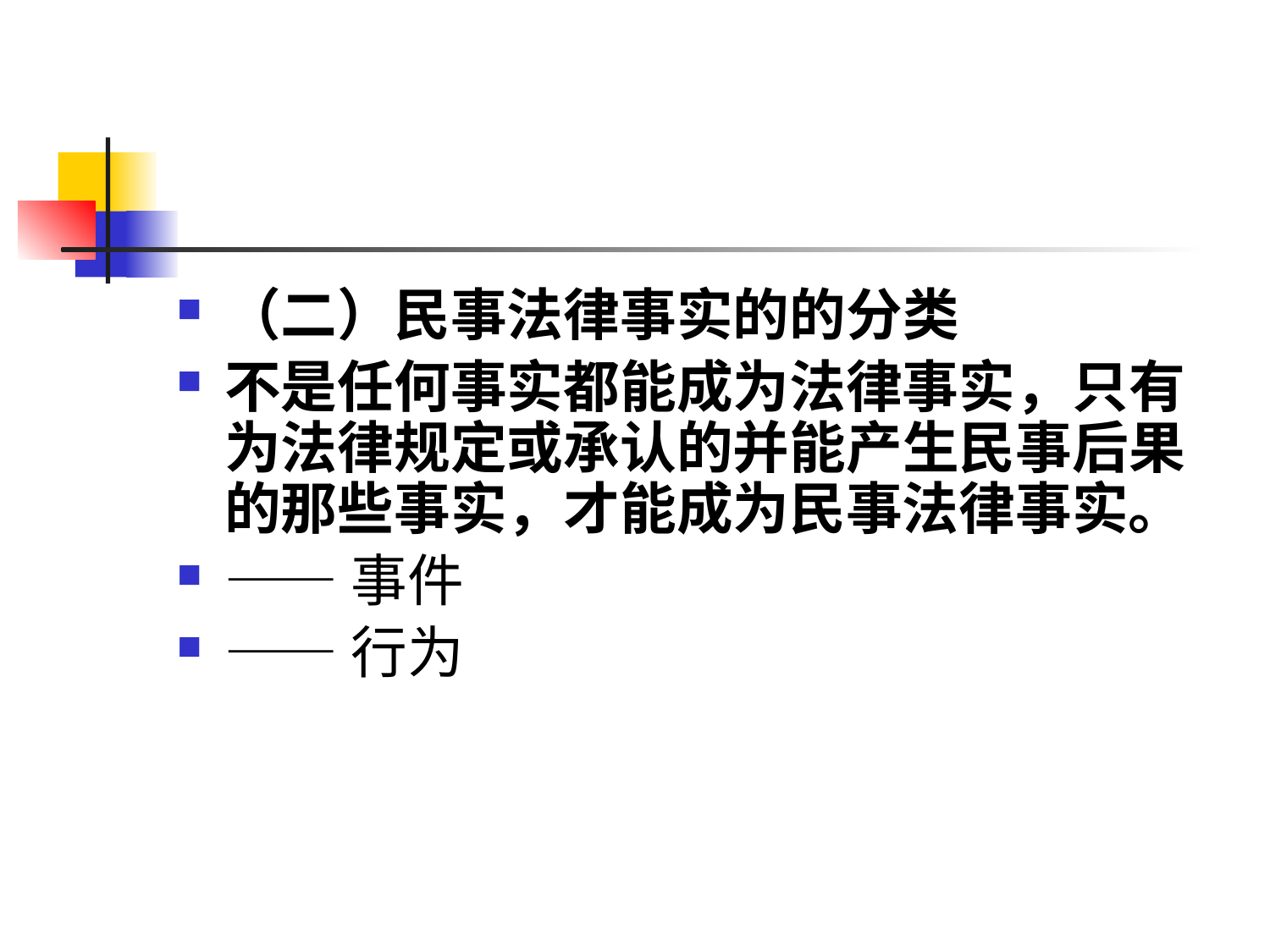

#
（二）民事法律事实的的分类
不是任何事实都能成为法律事实，只有为法律规定或承认的并能产生民事后果的那些事实，才能成为民事法律事实。
——事件
——行为